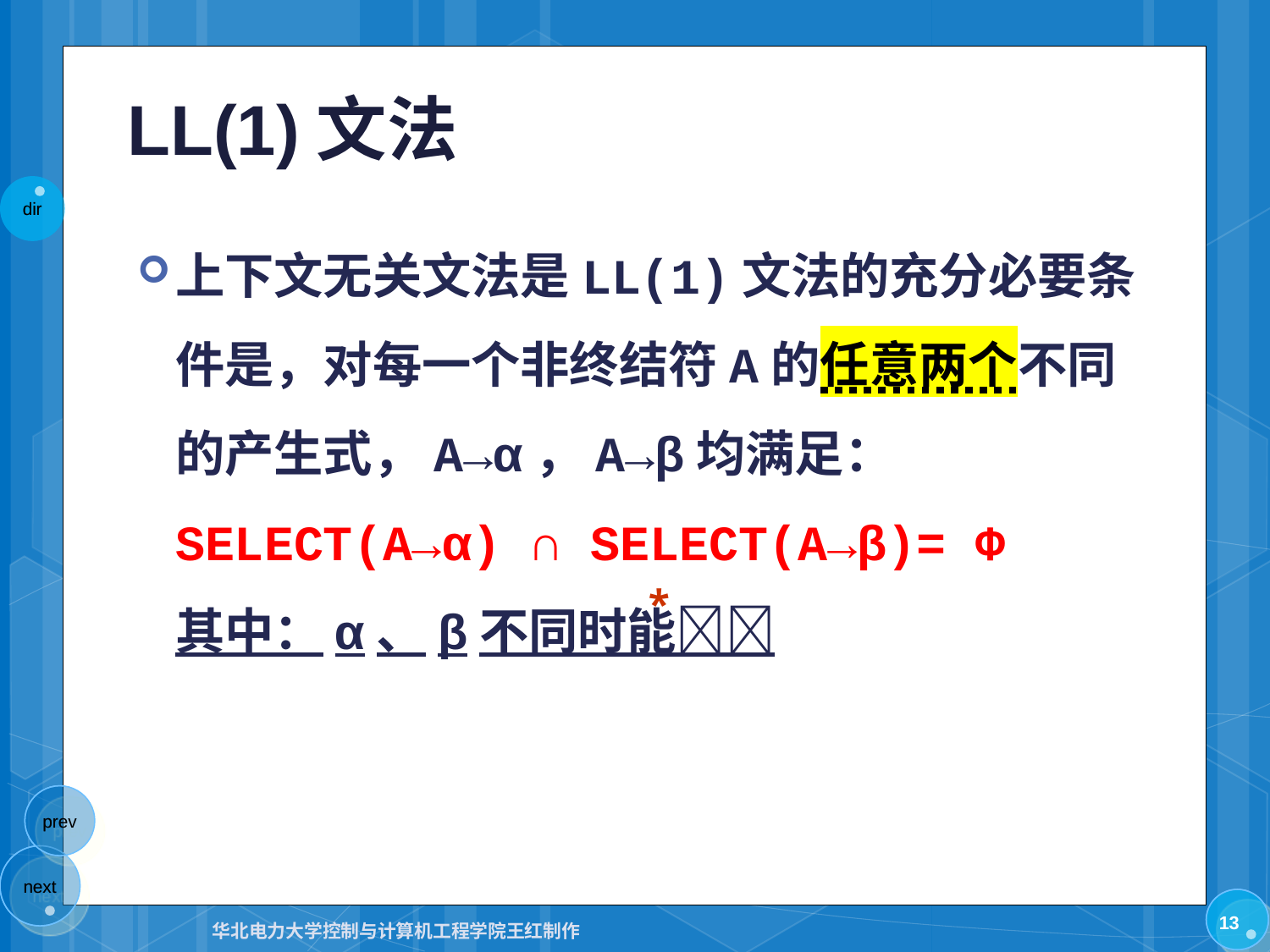

# LL(1)文法
上下文无关文法是LL(1)文法的充分必要条件是，对每一个非终结符A的任意两个不同的产生式，A→α，A→β均满足：
SELECT(A→α) ∩ SELECT(A→β)= Φ
其中：α、β不同时能⇒ε
*
13
华北电力大学控制与计算机工程学院王红制作